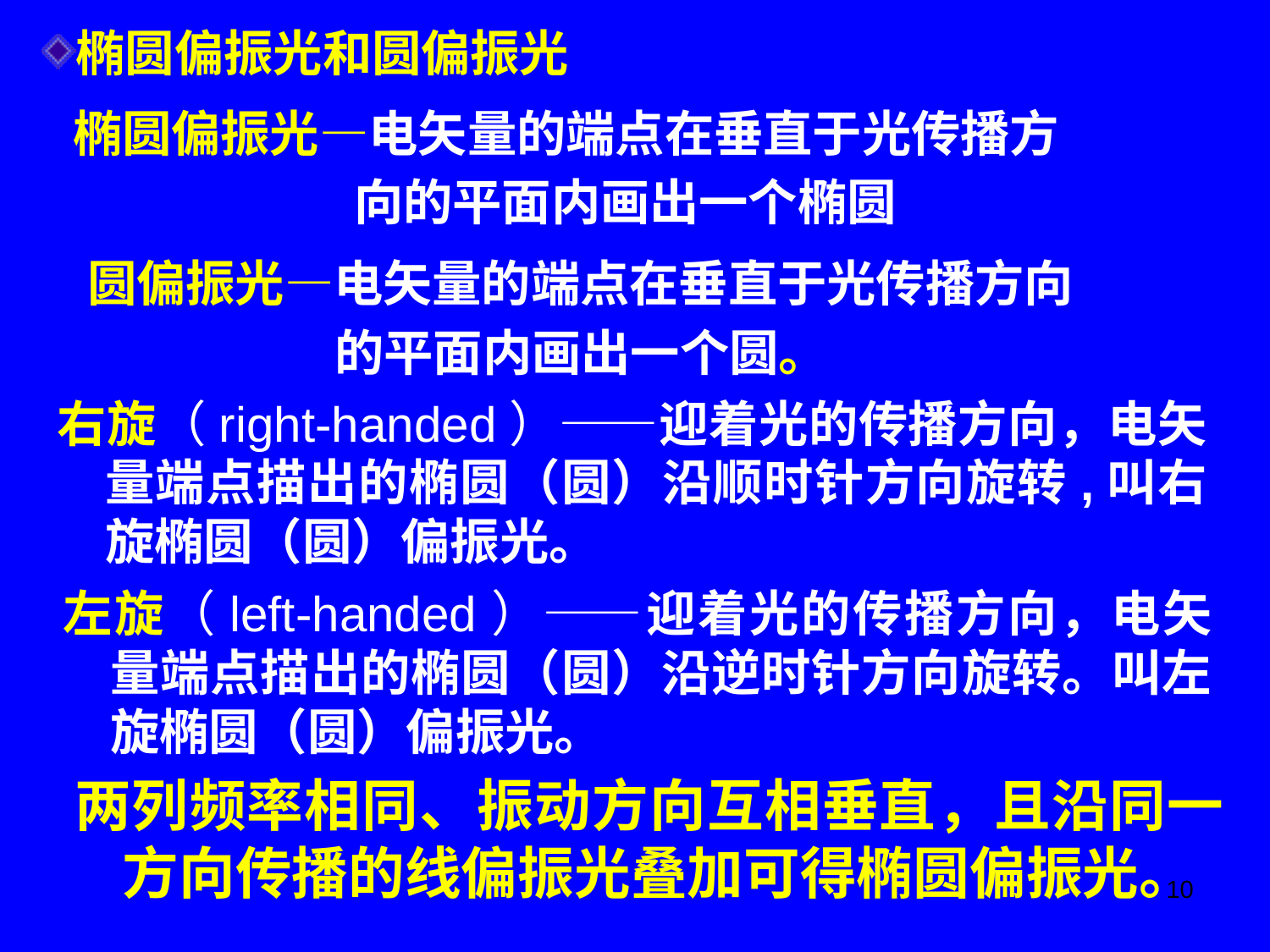

椭圆偏振光和圆偏振光
椭圆偏振光—电矢量的端点在垂直于光传播方
                        向的平面内画出一个椭圆
圆偏振光—电矢量的端点在垂直于光传播方向
                     的平面内画出一个圆。

右旋（right-handed）——迎着光的传播方向，电矢量端点描出的椭圆（圆）沿顺时针方向旋转,叫右旋椭圆（圆）偏振光。
左旋（left-handed）——迎着光的传播方向，电矢量端点描出的椭圆（圆）沿逆时针方向旋转。叫左旋椭圆（圆）偏振光。

两列频率相同、振动方向互相垂直，且沿同一方向传播的线偏振光叠加可得椭圆偏振光。

10